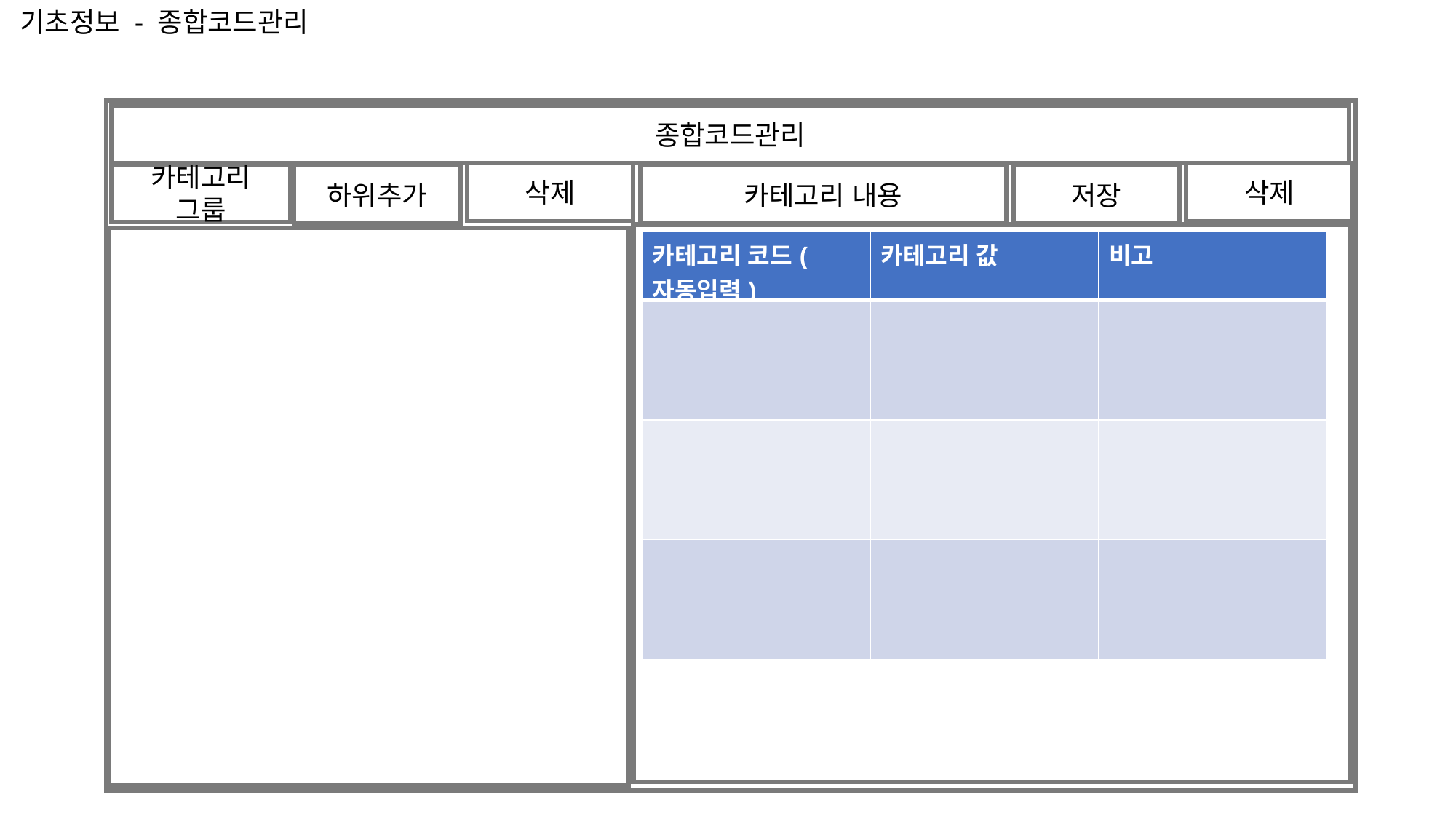

기초정보 - 종합코드관리

종합코드관리
삭제
삭제
카테고리 그룹
하위추가
카테고리 내용
저장

| 카테고리 코드(자동입력) | 카테고리 값 | 비고 |
| --- | --- | --- |
|  |  |  |
|  |  |  |
|  |  |  |